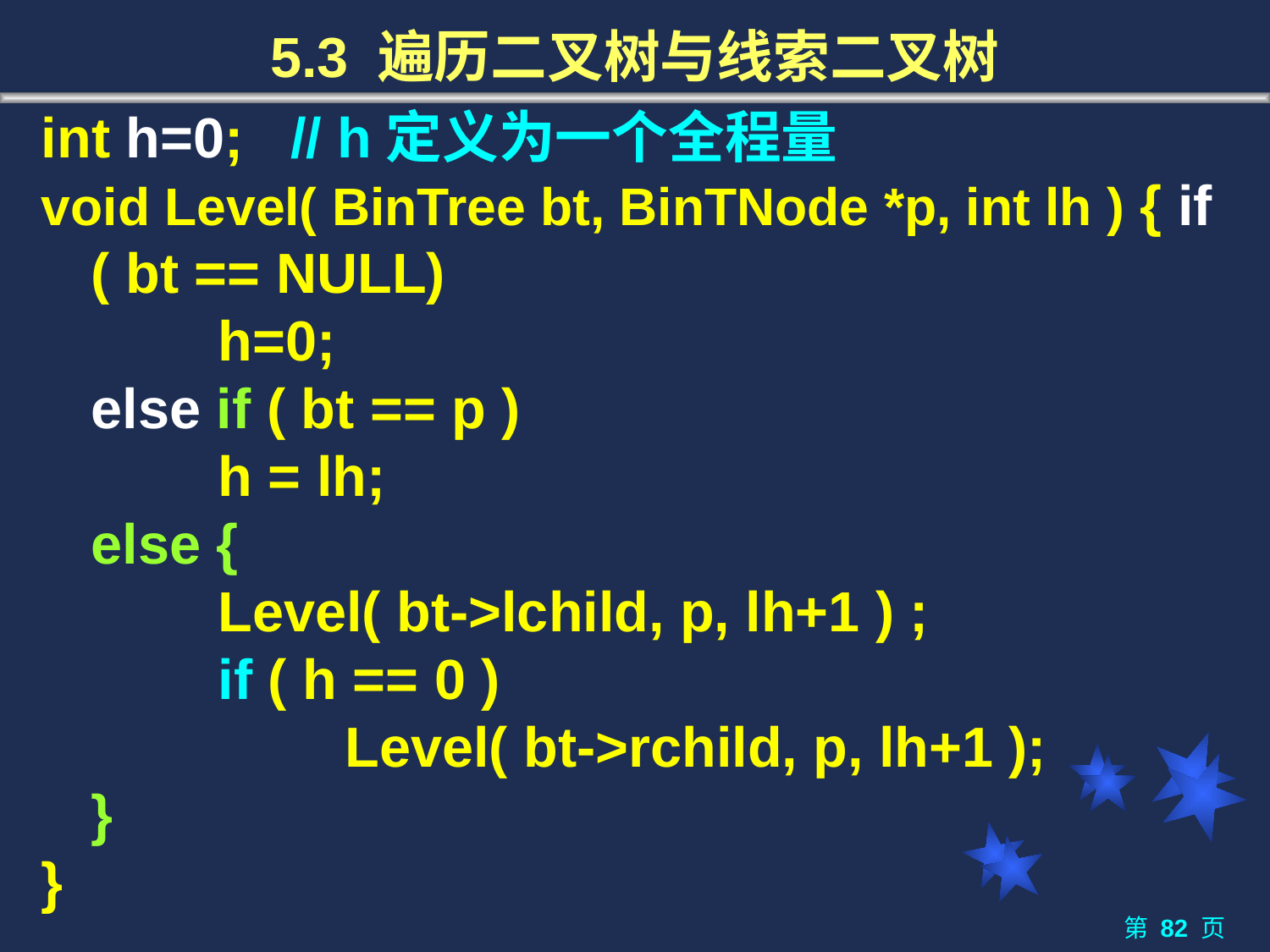

# 5.3 遍历二叉树与线索二叉树
int h=0;   // h定义为一个全程量
void Level( BinTree bt, BinTNode *p, int lh ) { if ( bt == NULL)
		h=0;
	else if ( bt == p )
		h = lh;
	else {
		Level( bt->lchild, p, lh+1 ) ;
		if ( h == 0 )
        		Level( bt->rchild, p, lh+1 );
	}
}

第 82 页